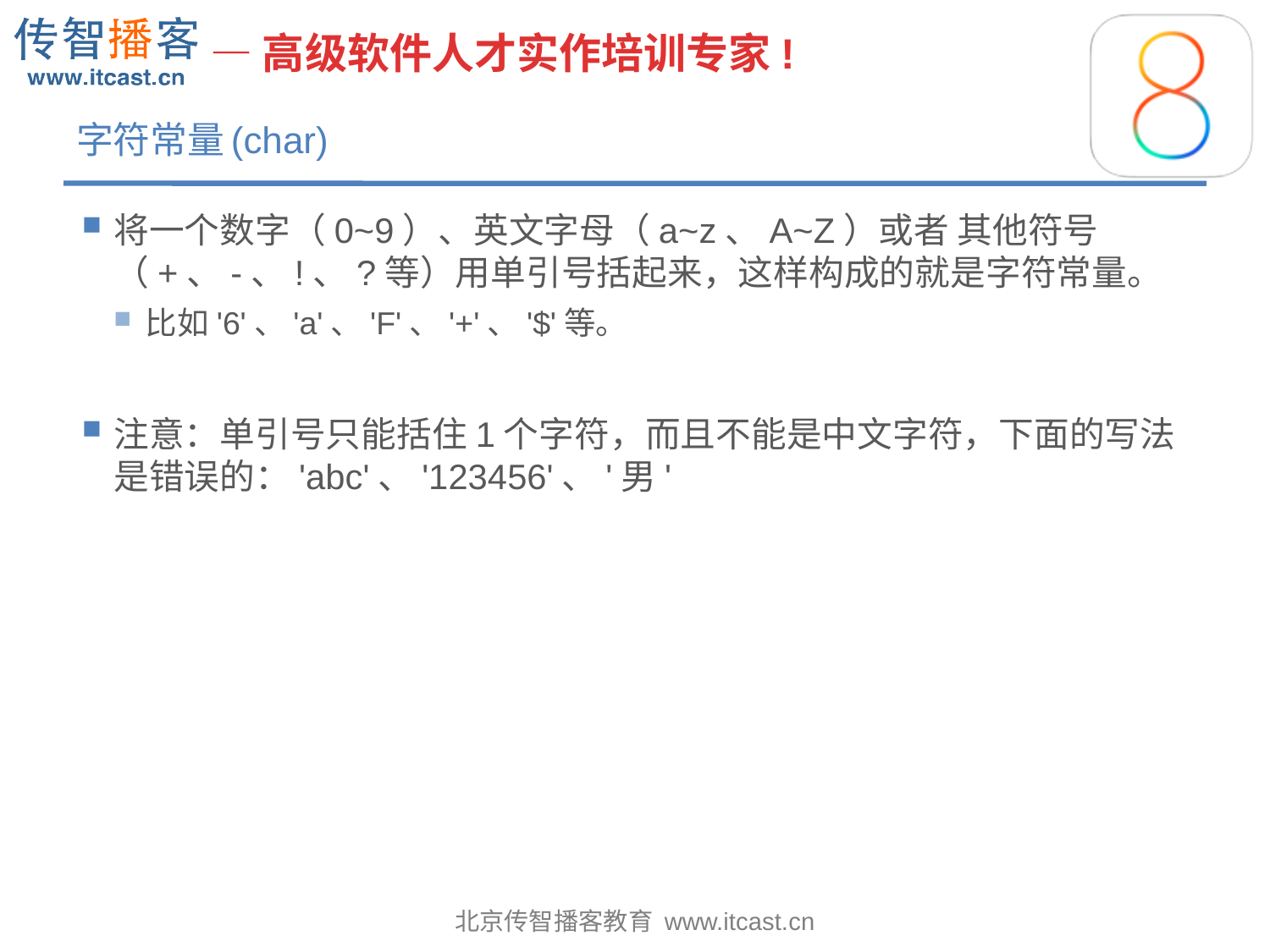

# 字符常量(char)
将一个数字（0~9）、英文字母（a~z、A~Z）或者 其他符号（+、-、!、?等）用单引号括起来，这样构成的就是字符常量。
比如'6'、'a'、'F'、'+'、'$'等。

注意：单引号只能括住1个字符，而且不能是中文字符，下面的写法是错误的：'abc'、'123456'、'男'